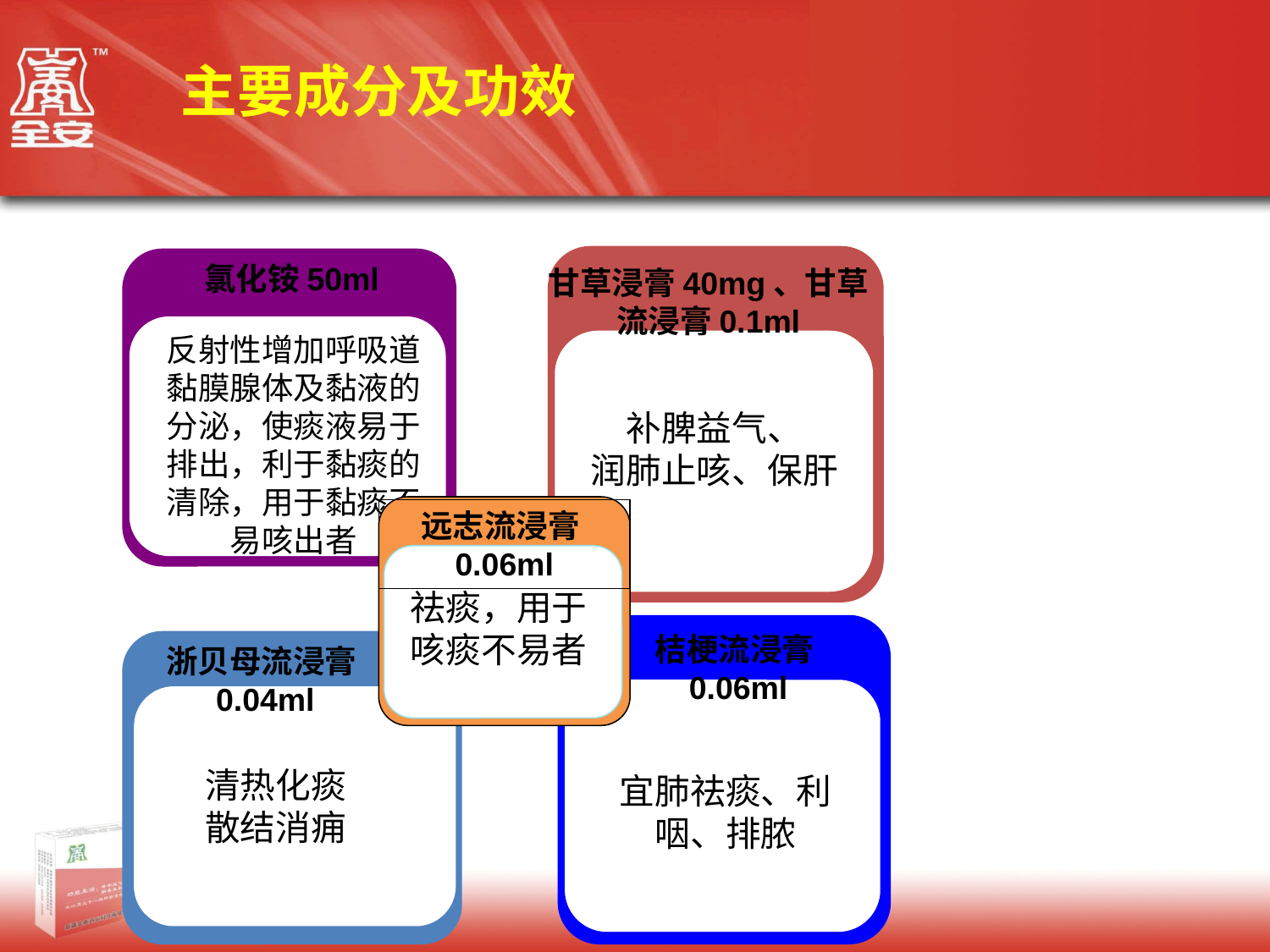

主要成分及功效

甘草浸膏40mg、甘草流浸膏0.1ml

补脾益气、
润肺止咳、保肝

氯化铵50ml

反射性增加呼吸道黏膜腺体及黏液的分泌，使痰液易于排出，利于黏痰的清除，用于黏痰不易咳出者

远志流浸膏0.06ml

祛痰，用于咳痰不易者

桔梗流浸膏0.06ml

宜肺祛痰、利咽、排脓

浙贝母流浸膏0.04ml

清热化痰
散结消痈